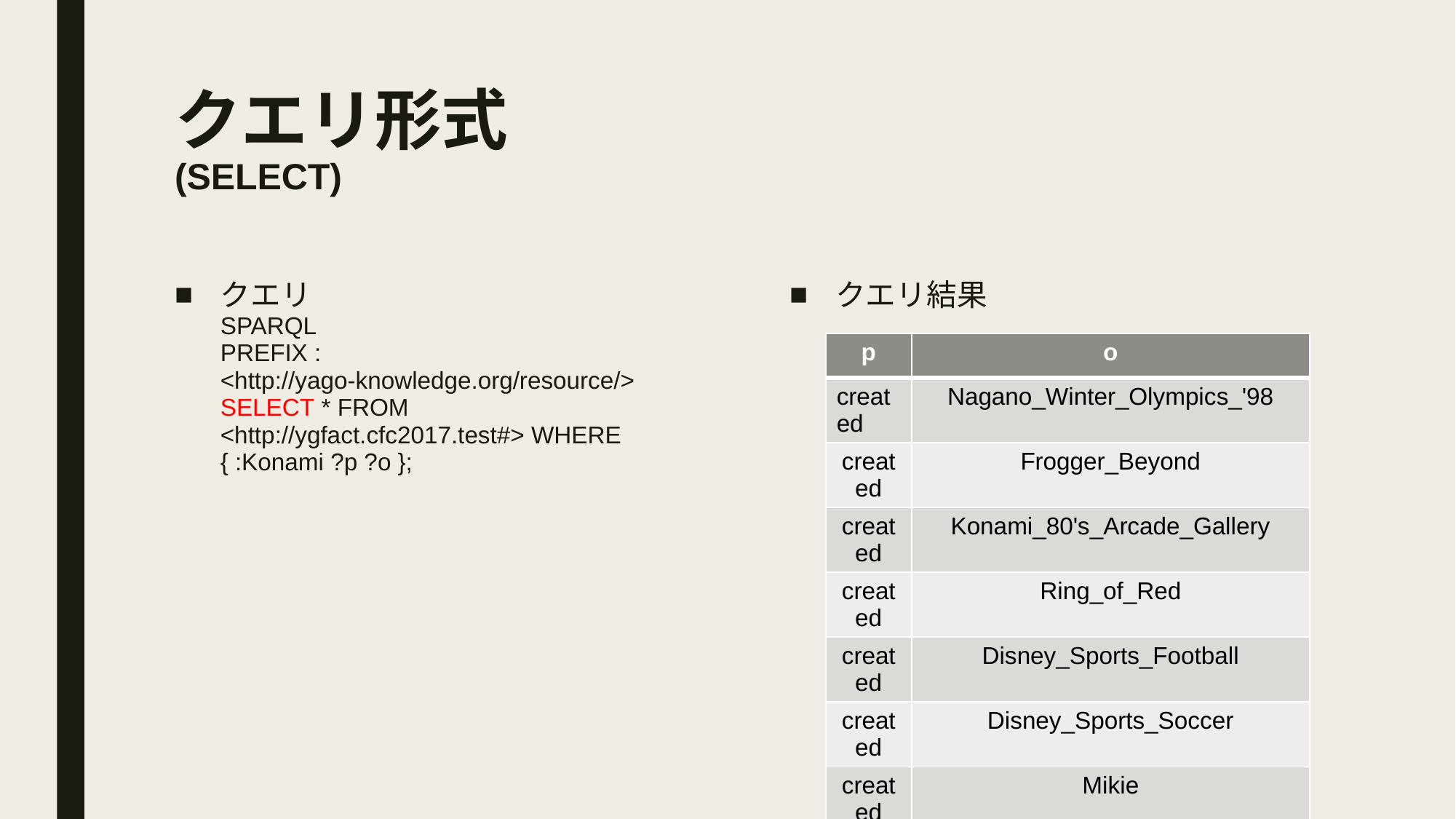

# クエリ形式 (SELECT)
クエリ
SPARQL
PREFIX : <http://yago-knowledge.org/resource/> SELECT * FROM <http://ygfact.cfc2017.test#> WHERE { :Konami ?p ?o };

クエリ結果
| p | o |
| --- | --- |
| created | Nagano\_Winter\_Olympics\_'98 |
| created | Frogger\_Beyond |
| created | Konami\_80's\_Arcade\_Gallery |
| created | Ring\_of\_Red |
| created | Disney\_Sports\_Football |
| created | Disney\_Sports\_Soccer |
| created | Mikie |
| created | TwinBee\_Yahho! |